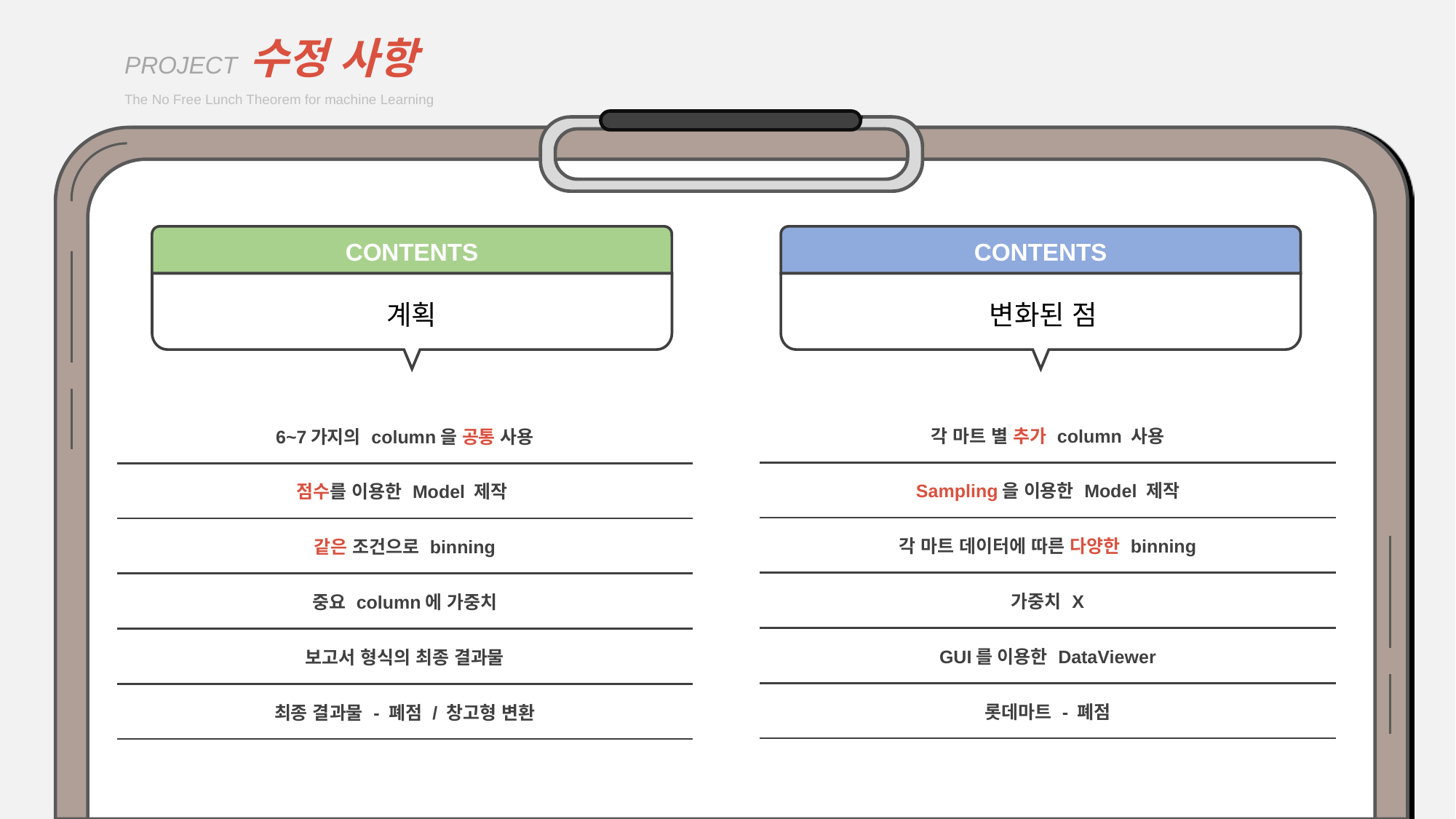

PROJECT 수정 사항
The No Free Lunch Theorem for machine Learning

CONTENTS
CONTENTS

계획
변화된 점
| 각 마트 별 추가 column 사용 |
| --- |
| Sampling을 이용한 Model 제작 |
| 각 마트 데이터에 따른 다양한 binning |
| 가중치 X |
| GUI를 이용한 DataViewer |
| 롯데마트 - 폐점 |
| 6~7가지의 column을 공통 사용 |
| --- |
| 점수를 이용한 Model 제작 |
| 같은 조건으로 binning |
| 중요 column에 가중치 |
| 보고서 형식의 최종 결과물 |
| 최종 결과물 - 폐점 / 창고형 변환 |